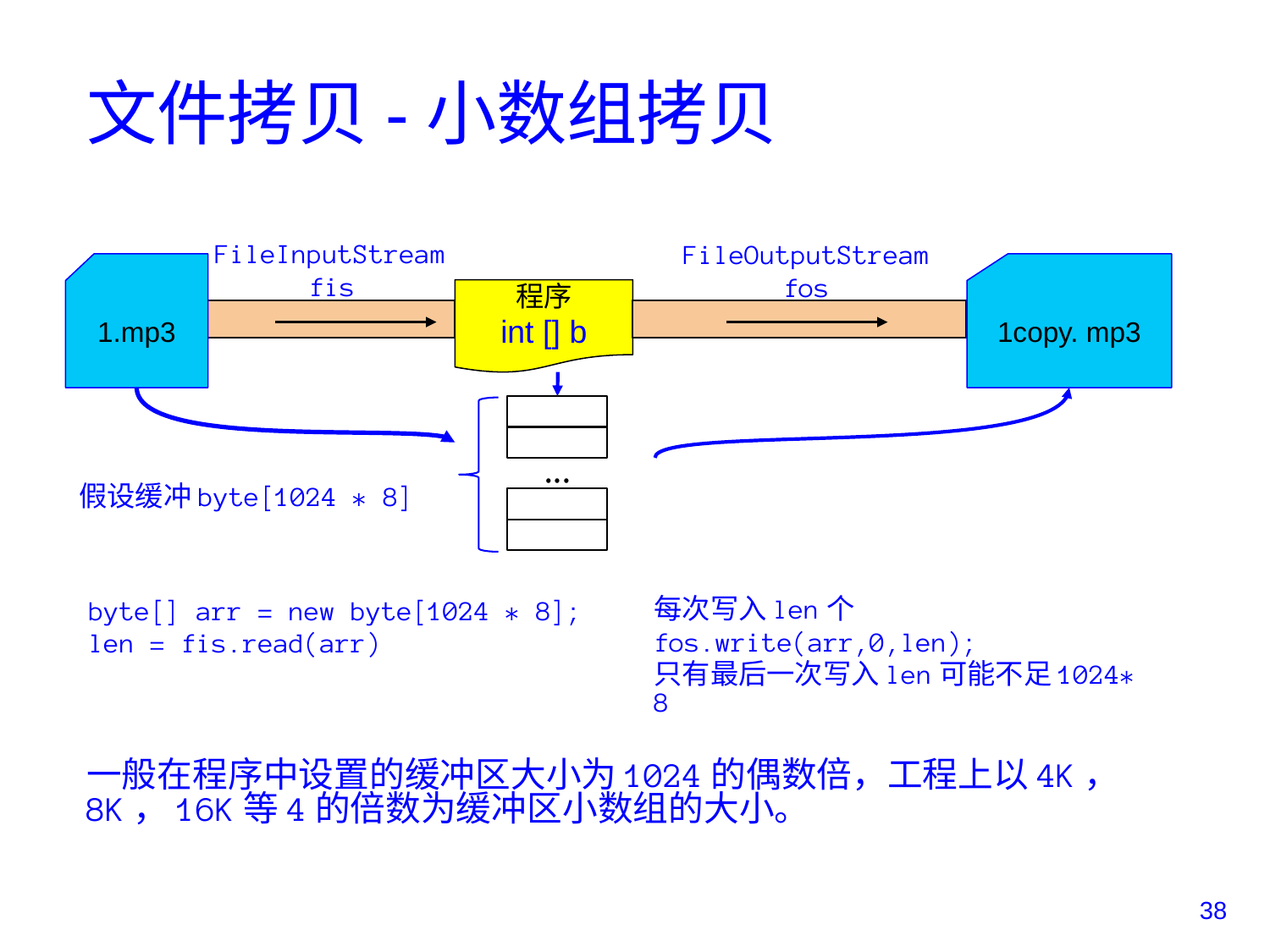

# 文件拷贝-小数组拷贝
FileInputStream
fis
FileOutputStream
fos
1.mp3
1copy. mp3
程序
int [] b

…
假设缓冲byte[1024 * 8]

每次写入len个
fos.write(arr,0,len);
只有最后一次写入len可能不足1024* 8
byte[] arr = new byte[1024 * 8];
len = fis.read(arr)
一般在程序中设置的缓冲区大小为1024的偶数倍，工程上以4K，8K，16K等4的倍数为缓冲区小数组的大小。
38